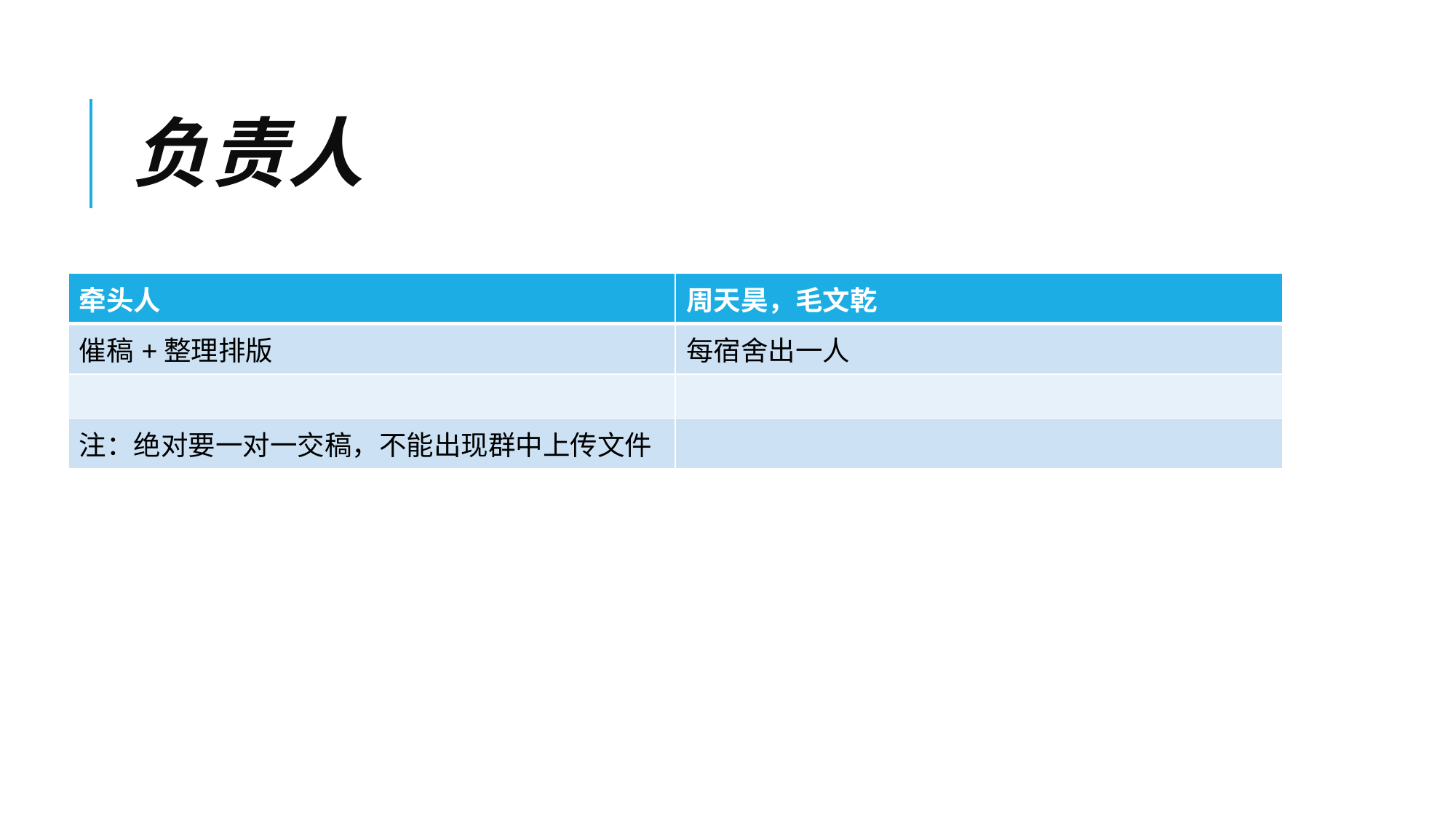

# 负责人
| 牵头人 | 周天昊，毛文乾 |
| --- | --- |
| 催稿+整理排版 | 每宿舍出一人 |
|  |  |
| 注：绝对要一对一交稿，不能出现群中上传文件 |  |